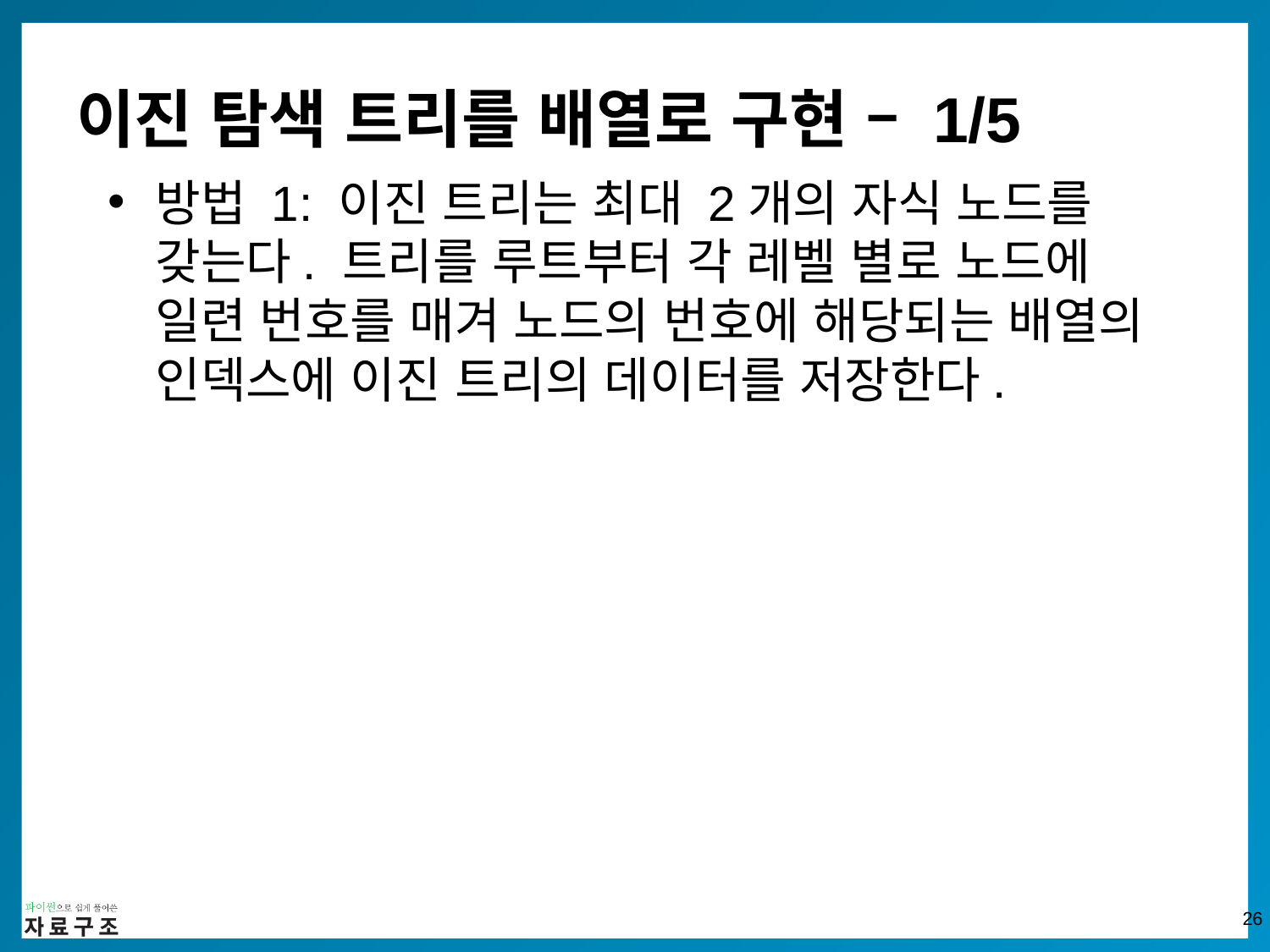

# 이진 탐색 트리를 배열로 구현 – 1/5
방법 1: 이진 트리는 최대 2개의 자식 노드를 갖는다. 트리를 루트부터 각 레벨 별로 노드에 일련 번호를 매겨 노드의 번호에 해당되는 배열의 인덱스에 이진 트리의 데이터를 저장한다.